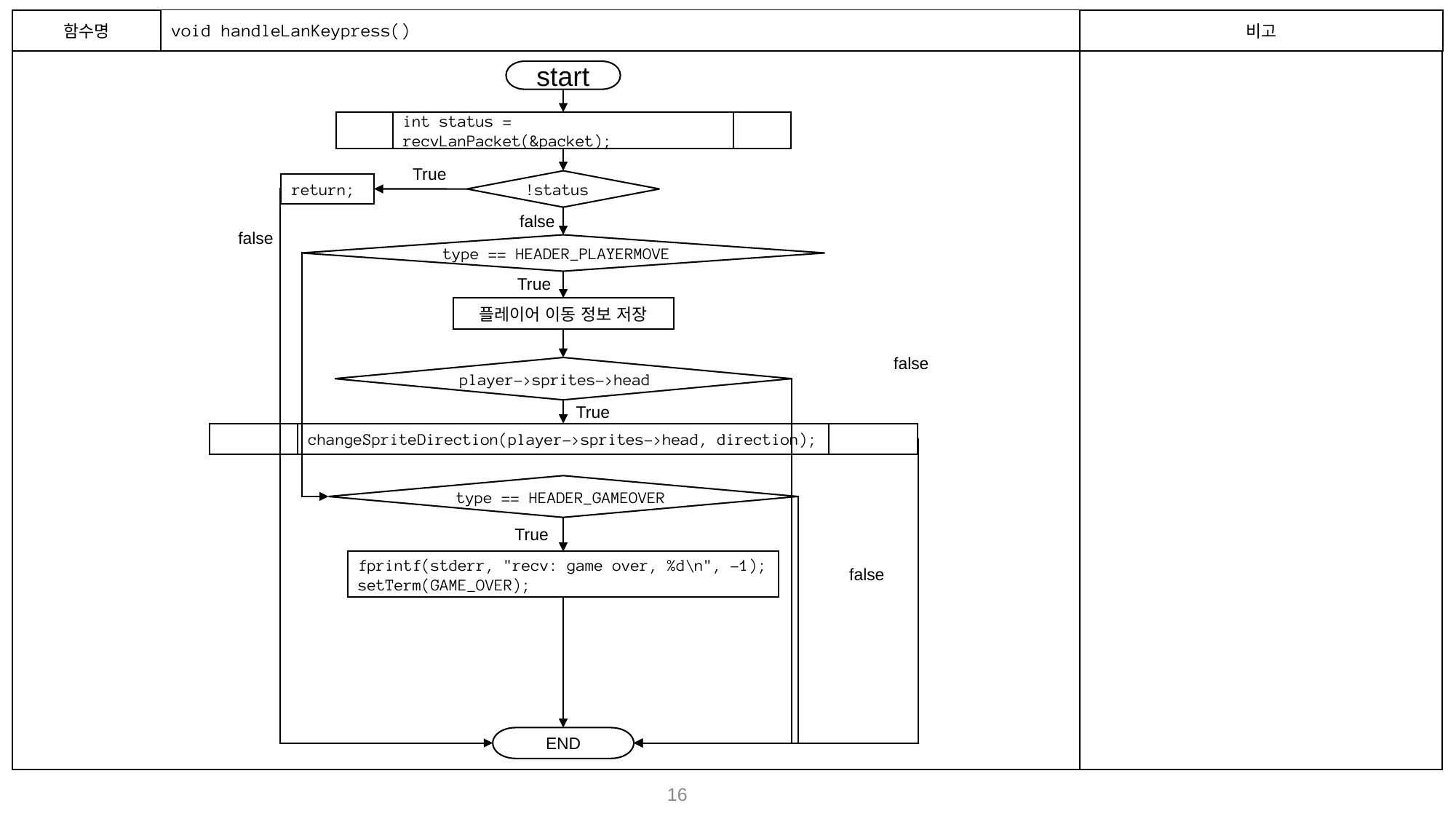

함수명
# void handleLanKeypress()
비고

start
int status = recvLanPacket(&packet);
True
!status
return;
false
false
type == HEADER_PLAYERMOVE
True
플레이어 이동 정보 저장
false
player->sprites->head
True
changeSpriteDirection(player->sprites->head, direction);
type == HEADER_GAMEOVER
True
fprintf(stderr, "recv: game over, %d\n", -1);
setTerm(GAME_OVER);
false
END
16